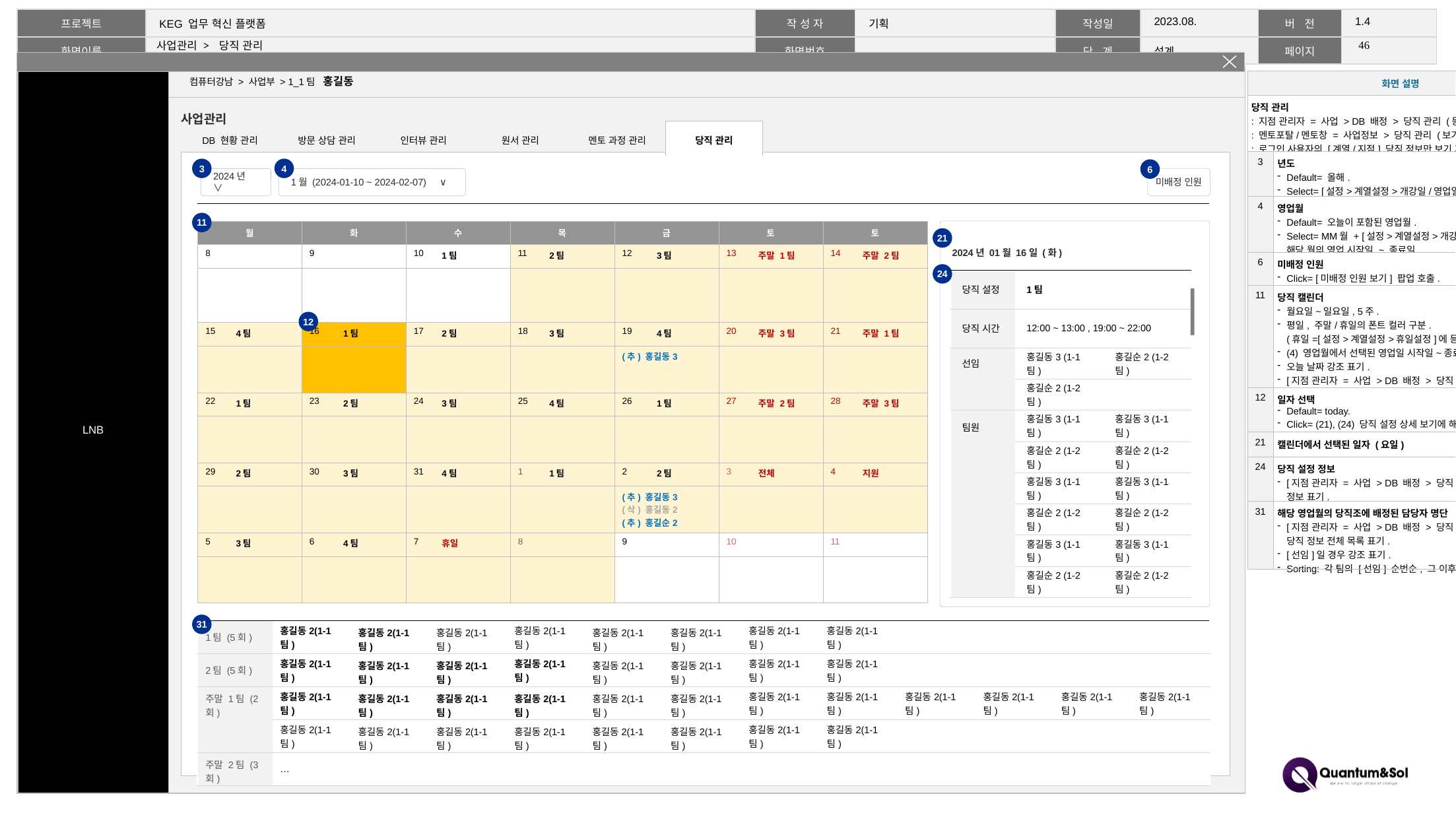

46

# 사업관리 > 당직 관리
| 화면 설명 |  |
| --- | --- |
| 당직 관리 : 지점 관리자 = 사업 > DB 배정 > 당직 관리 (등록/수정/보기) : 멘토포탈/멘토창 = 사업정보 > 당직 관리 (보기) : 로그인 사용자의 [계열/지점] 당직 정보만 보기 가능. |  |
| 3 | 년도 Default= 올해. Select= [설정>계열설정>개강일/영업일]이 등록된 년도. |
| 4 | 영업월 Default= 오늘이 포함된 영업월. Select= MM월 + [설정>계열설정>개강일/영업일]에 등록된 해당 월의 영업 시작일 ~ 종료일. |
| 6 | 미배정 인원 Click= [미배정 인원 보기] 팝업 호출. |
| 11 | 당직 캘린더 월요일~일요일, 5주. 평일, 주말/휴일의 폰트 컬러 구분. (휴일=[설정>계열설정>휴일설정]에 등록된 날짜) (4) 영업월에서 선택된 영업일 시작일~종료일 강조 표기. 오늘 날짜 강조 표기. [지점 관리자 = 사업 > DB 배정 > 당직 관리]에 저장된 당직 정보 표기. |
| 12 | 일자 선택 Default= today. Click= (21), (24) 당직 설정 상세 보기에 해당 일자의 정보 표기. |
| 21 | 캘린더에서 선택된 일자 (요일) |
| 24 | 당직 설정 정보 [지점 관리자 = 사업 > DB 배정 > 당직 관리]에 저장된 당직 정보 표기. |
| 31 | 해당 영업월의 당직조에 배정된 담당자 명단 [지점 관리자 = 사업 > DB 배정 > 당직 관리]에 저장된 해당월 당직 정보 전체 목록 표기. [선임]일 경우 강조 표기. Sorting: 각 팀의 [선임] 순번순, 그 이후 [팀원] 순번 순. |
사업관리
| DB 현황 관리 | 방문 상담 관리 | 인터뷰 관리 | 원서 관리 | 멘토 과정 관리 | 당직 관리 |  |
| --- | --- | --- | --- | --- | --- | --- |

3
4
6
미배정 인원
2024년   ∨
1월 (2024-01-10 ~ 2024-02-07)     ∨
|  |  |  |  |  |  |  |  |  |  |  |
| --- | --- | --- | --- | --- | --- | --- | --- | --- | --- | --- |
11
| 월 |  | 화 |  | 수 |  | 목 |  | 금 |  | 토 |  | 토 |  |
| --- | --- | --- | --- | --- | --- | --- | --- | --- | --- | --- | --- | --- | --- |
| 8 |  | 9 |  | 10 | 1팀 | 11 | 2팀 | 12 | 3팀 | 13 | 주말 1팀 | 14 | 주말 2팀 |
|  |  |  |  |  |  |  |  |  |  |  |  |  |  |
| 15 | 4팀 | 16 | 1팀 | 17 | 2팀 | 18 | 3팀 | 19 | 4팀 | 20 | 주말 3팀 | 21 | 주말 1팀 |
|  |  |  |  |  |  |  |  | (추) 홍길동3 |  |  |  |  |  |
| 22 | 1팀 | 23 | 2팀 | 24 | 3팀 | 25 | 4팀 | 26 | 1팀 | 27 | 주말 2팀 | 28 | 주말 3팀 |
|  |  |  |  |  |  |  |  |  |  |  |  |  |  |
| 29 | 2팀 | 30 | 3팀 | 31 | 4팀 | 1 | 1팀 | 2 | 2팀 | 3 | 전체 | 4 | 지원 |
|  |  |  |  |  |  |  |  | (추) 홍길동3 (삭) 홍길동2 (추) 홍길순2 |  |  |  |  |  |
| 5 | 3팀 | 6 | 4팀 | 7 | 휴일 | 8 |  | 9 |  | 10 |  | 11 |  |
|  |  |  |  |  |  |  |  |  |  |  |  |  |  |
2024년 01월 16일 (화)
21
24
| 당직 설정 | 1팀 |  |
| --- | --- | --- |
| 당직 시간 | 12:00 ~ 13:00 , 19:00 ~ 22:00 |  |
| 선임 | 홍길동3 (1-1팀) | 홍길순2 (1-2팀) |
|  | 홍길순2 (1-2팀) |  |
| 팀원 | 홍길동3 (1-1팀) | 홍길동3 (1-1팀) |
|  | 홍길순2 (1-2팀) | 홍길순2 (1-2팀) |
|  | 홍길동3 (1-1팀) | 홍길동3 (1-1팀) |
|  | 홍길순2 (1-2팀) | 홍길순2 (1-2팀) |
|  | 홍길동3 (1-1팀) | 홍길동3 (1-1팀) |
|  | 홍길순2 (1-2팀) | 홍길순2 (1-2팀) |

12
31
| 1팀 (5회) | 홍길동2(1-1팀) | 홍길동2(1-1팀) | 홍길동2(1-1팀) | 홍길동2(1-1팀) | 홍길동2(1-1팀) | 홍길동2(1-1팀) | 홍길동2(1-1팀) | 홍길동2(1-1팀) |  |  |  |  |
| --- | --- | --- | --- | --- | --- | --- | --- | --- | --- | --- | --- | --- |
| 2팀 (5회) | 홍길동2(1-1팀) | 홍길동2(1-1팀) | 홍길동2(1-1팀) | 홍길동2(1-1팀) | 홍길동2(1-1팀) | 홍길동2(1-1팀) | 홍길동2(1-1팀) | 홍길동2(1-1팀) |  |  |  |  |
| 주말 1팀 (2회) | 홍길동2(1-1팀) | 홍길동2(1-1팀) | 홍길동2(1-1팀) | 홍길동2(1-1팀) | 홍길동2(1-1팀) | 홍길동2(1-1팀) | 홍길동2(1-1팀) | 홍길동2(1-1팀) | 홍길동2(1-1팀) | 홍길동2(1-1팀) | 홍길동2(1-1팀) | 홍길동2(1-1팀) |
|  | 홍길동2(1-1팀) | 홍길동2(1-1팀) | 홍길동2(1-1팀) | 홍길동2(1-1팀) | 홍길동2(1-1팀) | 홍길동2(1-1팀) | 홍길동2(1-1팀) | 홍길동2(1-1팀) |  |  |  |  |
| 주말 2팀 (3회) | … |  |  |  |  |  |  |  |  |  |  |  |